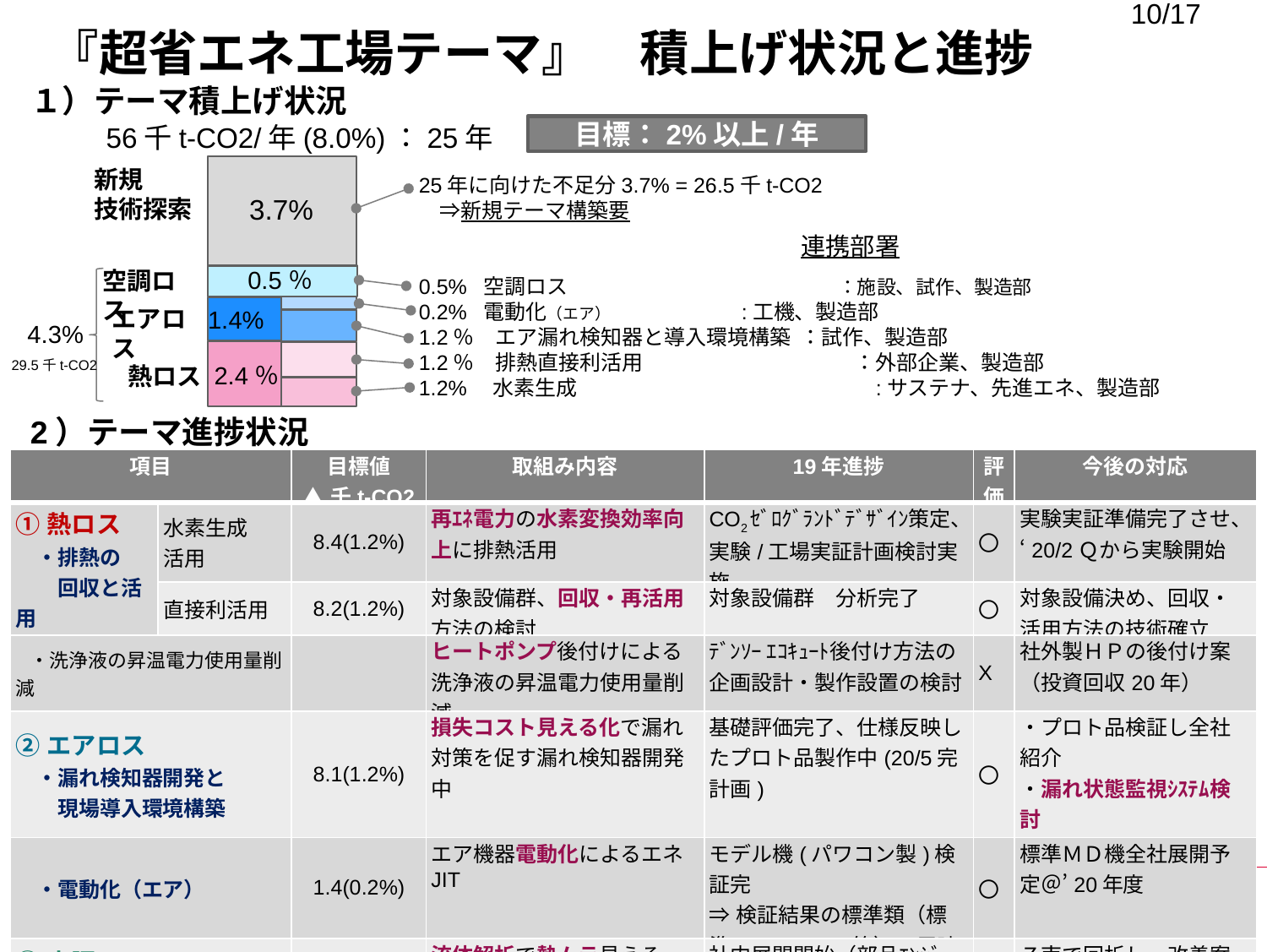

# 『超省エネ工場テーマ』　積上げ状況と進捗
１）テーマ積上げ状況
56千t-CO2/年(8.0%)：25年
目標：2%以上/年

新規
技術探索
25年に向けた不足分3.7% = 26.5千t-CO2
　⇒新規テーマ構築要

0.5%  空調ロス　　       　　　　　　　　　 ：施設、試作、製造部
0.2%  電動化（エア）                               　:工機、製造部
1.2％　エア漏れ検知器と導入環境構築  ：試作、製造部
1.2％　排熱直接利活用　　　　　　　　　　：外部企業、製造部
1.2%　水素生成   　　　　　　　　　　　　　 :サステナ、先進エネ、製造部
3.7%
連携部署
0.5％
空調ロス

エアロス

1.4%

4.3%

29.5千t-CO2
2.4％
熱ロス

2）テーマ進捗状況
| 項目 |  | 目標値 ▲千t-CO2 | 取組み内容 | 19年進捗 | 評価 | 今後の対応 |
| --- | --- | --- | --- | --- | --- | --- |
| ①熱ロス 　・排熱の 　　回収と活用 | 水素生成 活用 | 8.4(1.2%) | 再ｴﾈ電力の水素変換効率向上に排熱活用 | CO2ｾﾞﾛｸﾞﾗﾝﾄﾞﾃﾞｻﾞｲﾝ策定、実験/工場実証計画検討実施 | 〇 | 実験実証準備完了させ、‘20/2Ｑから実験開始 |
|  | 直接利活用 | 8.2(1.2%) | 対象設備群、回収・再活用方法の検討 | 対象設備群　分析完了 | 〇 | 対象設備決め、回収・活用方法の技術確立 |
| ・洗浄液の昇温電力使用量削減 |  |  | ヒートポンプ後付けによる洗浄液の昇温電力使用量削減 | ﾃﾞﾝｿｰ ｴｺｷｭｰﾄ後付け方法の企画設計・製作設置の検討 | X | 社外製ＨＰの後付け案 （投資回収20年） |
| ②エアロス 　・漏れ検知器開発と 　　現場導入環境構築 |  | 8.1(1.2%) | 損失コスト見える化で漏れ対策を促す漏れ検知器開発中 | 基礎評価完了、仕様反映したプロト品製作中(20/5完計画) | 〇 | ・プロト品検証し全社紹介 ・漏れ状態監視ｼｽﾃﾑ検討 ・ブロー改善の汎用化 |
| ・電動化（エア） |  | 1.4(0.2%) | エア機器電動化によるエネJIT | モデル機(パワコン製)検証完 ⇒検証結果の標準類（標準MD、DMS等）へ反映 | 〇 | 標準ＭＤ機全社展開予定＠’20年度 |
| ③空調ロス 　・工場環境ｼﾐｭﾚｰｼｮﾝ |  | 3.4(0.5%) | 流体解析で熱ムラ見える化・対策で空調減と作業環境改善 | 社内展開開始（部品ｴﾝｼﾞ、モノ棟、安城、NZ、モータ製） | 〇 | Ｚ南で回析し、改善案抽出と反映実施 |
| ④その他 　・高密度生産 |  |  | ｱｲﾄﾞﾙ時間減 | モノ棟、製造部調査実施⇒過去事例展開と新規案件調査 | △ | 事業部活動中であり、新規テーマ案件調査継続 |